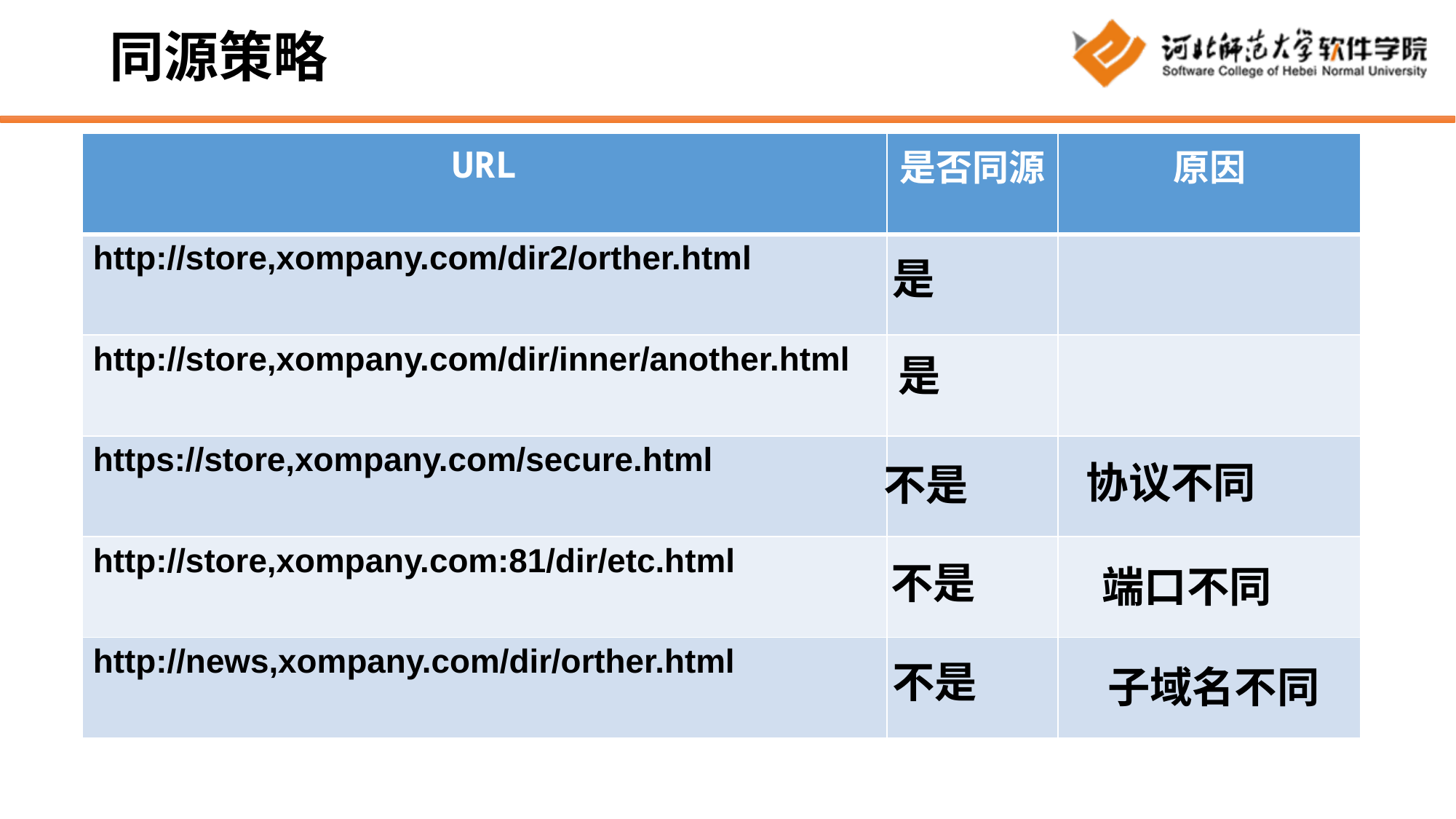

# 同源策略
| URL | 是否同源 | 原因 |
| --- | --- | --- |
| http://store,xompany.com/dir2/orther.html |  |  |
| http://store,xompany.com/dir/inner/another.html |  |  |
| https://store,xompany.com/secure.html |  |  |
| http://store,xompany.com:81/dir/etc.html |  |  |
| http://news,xompany.com/dir/orther.html |  |  |
是
是
协议不同
不是
不是
端口不同
不是
子域名不同